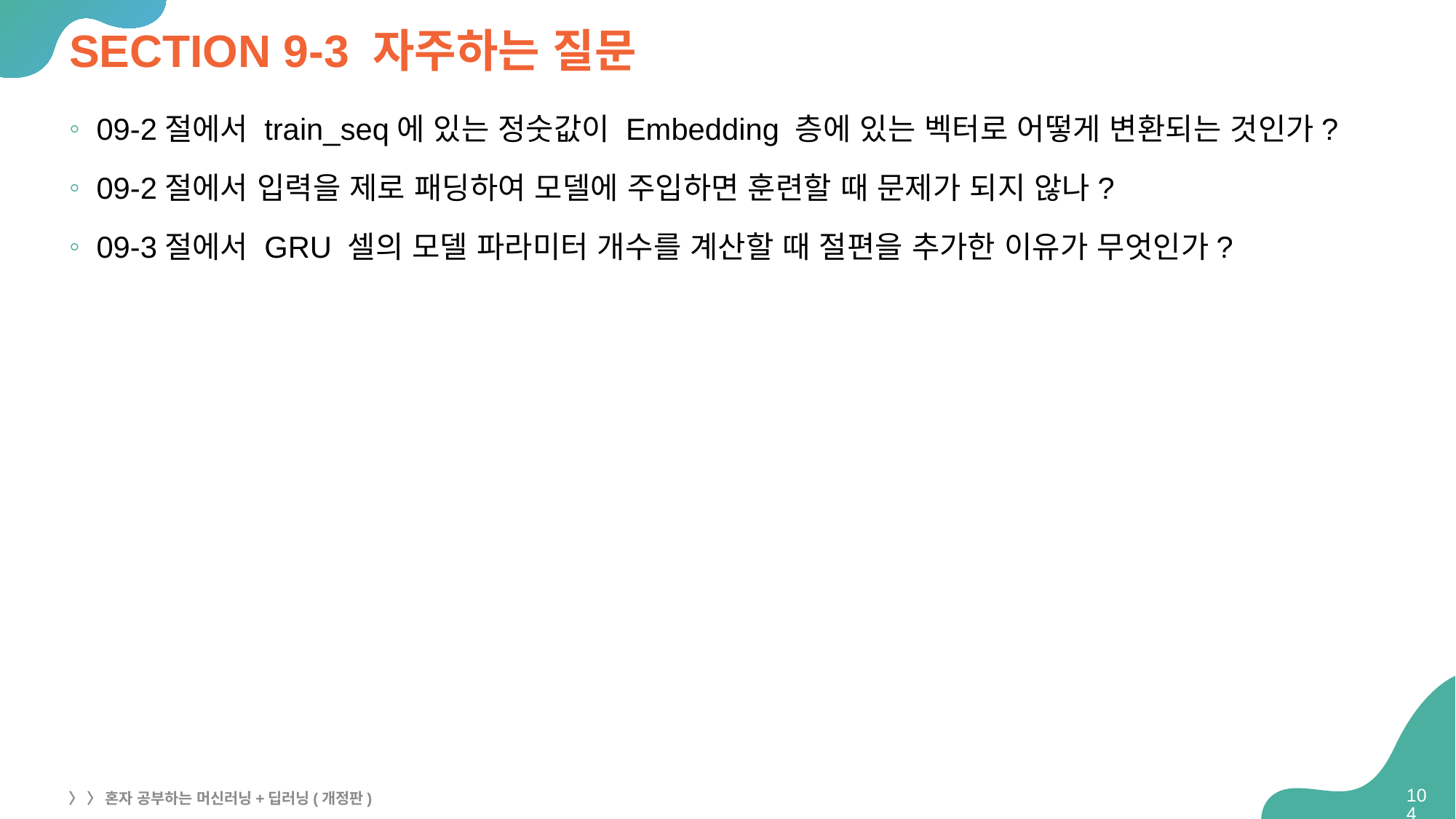

# SECTION 9-3 자주하는 질문
09-2절에서 train_seq에 있는 정숫값이 Embedding 층에 있는 벡터로 어떻게 변환되는 것인가?
09-2절에서 입력을 제로 패딩하여 모델에 주입하면 훈련할 때 문제가 되지 않나?
09-3절에서 GRU 셀의 모델 파라미터 개수를 계산할 때 절편을 추가한 이유가 무엇인가?
104
〉 〉 혼자 공부하는 머신러닝+딥러닝(개정판)